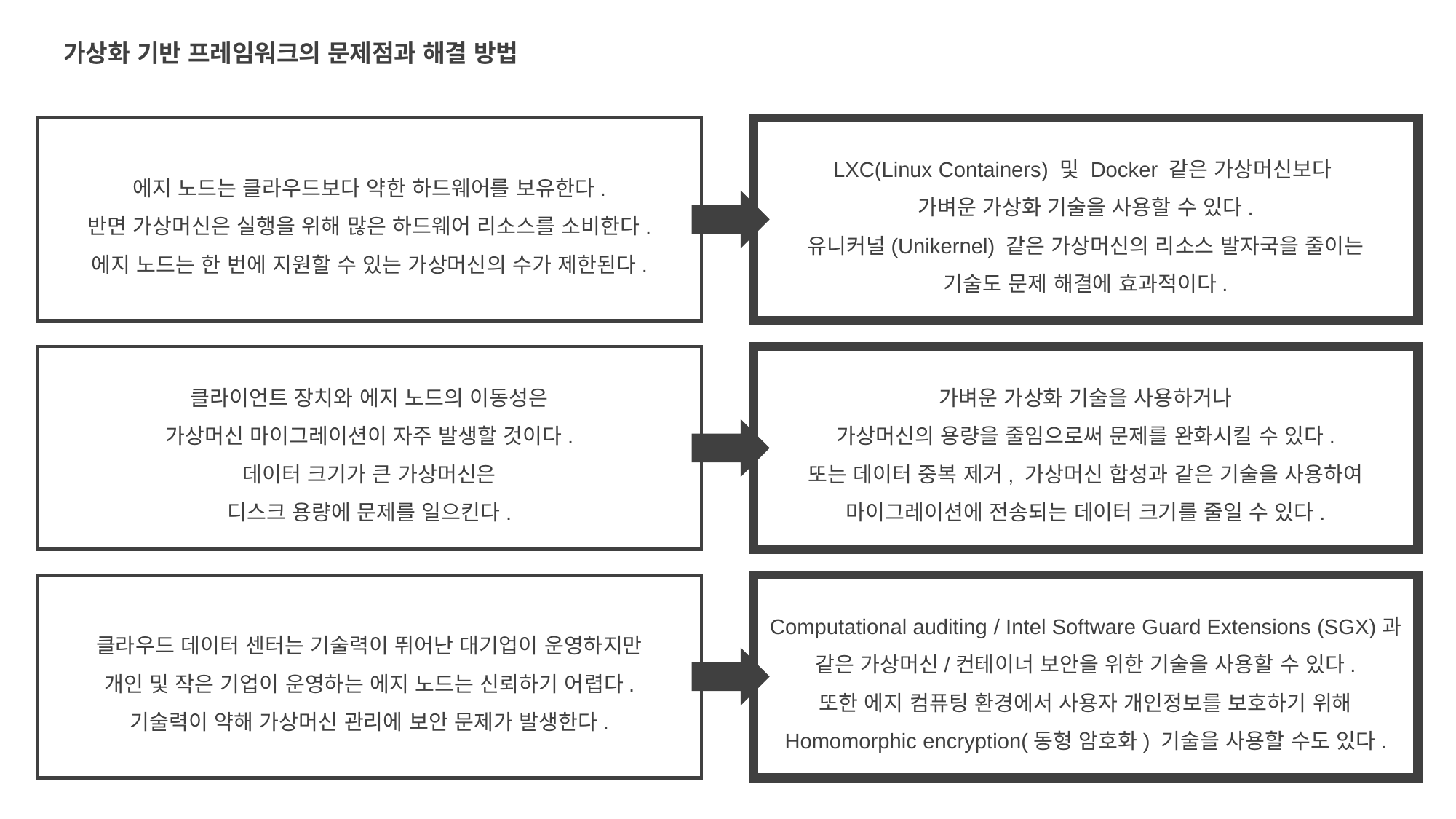

가상화 기반 프레임워크의 문제점과 해결 방법
에지 노드는 클라우드보다 약한 하드웨어를 보유한다.
반면 가상머신은 실행을 위해 많은 하드웨어 리소스를 소비한다.
에지 노드는 한 번에 지원할 수 있는 가상머신의 수가 제한된다.
LXC(Linux Containers) 및 Docker 같은 가상머신보다
가벼운 가상화 기술을 사용할 수 있다.
유니커널(Unikernel) 같은 가상머신의 리소스 발자국을 줄이는
기술도 문제 해결에 효과적이다.

클라이언트 장치와 에지 노드의 이동성은
가상머신 마이그레이션이 자주 발생할 것이다.
데이터 크기가 큰 가상머신은
디스크 용량에 문제를 일으킨다.
가벼운 가상화 기술을 사용하거나
가상머신의 용량을 줄임으로써 문제를 완화시킬 수 있다.
또는 데이터 중복 제거, 가상머신 합성과 같은 기술을 사용하여
마이그레이션에 전송되는 데이터 크기를 줄일 수 있다.

클라우드 데이터 센터는 기술력이 뛰어난 대기업이 운영하지만
개인 및 작은 기업이 운영하는 에지 노드는 신뢰하기 어렵다.
기술력이 약해 가상머신 관리에 보안 문제가 발생한다.
Computational auditing / Intel Software Guard Extensions (SGX)과 같은 가상머신/컨테이너 보안을 위한 기술을 사용할 수 있다.
또한 에지 컴퓨팅 환경에서 사용자 개인정보를 보호하기 위해
Homomorphic encryption(동형 암호화) 기술을 사용할 수도 있다.